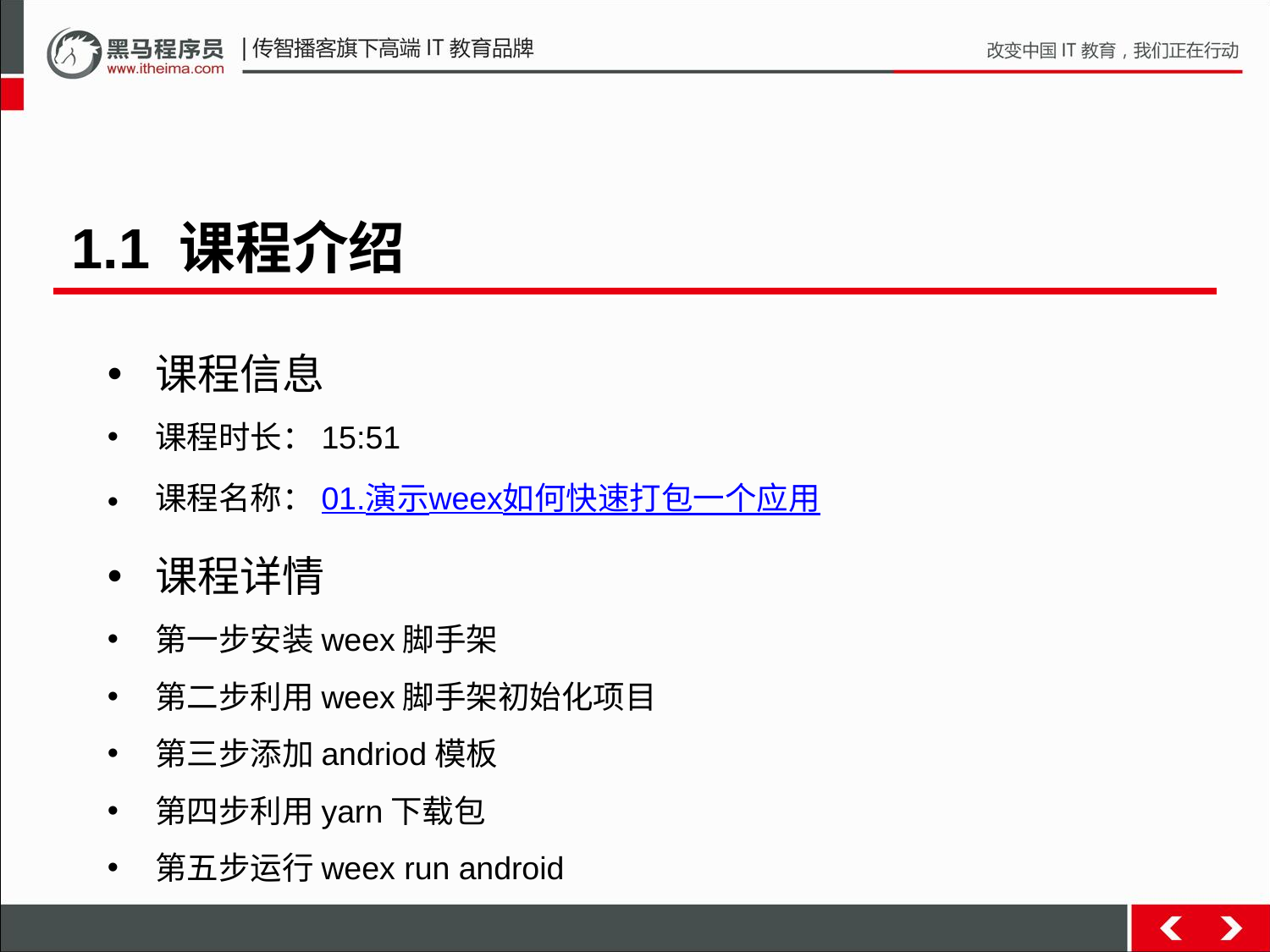

1.1 课程介绍
课程信息
课程时长：15:51
课程名称：01.演示weex如何快速打包一个应用
课程详情
第一步安装weex脚手架
第二步利用weex脚手架初始化项目
第三步添加andriod模板
第四步利用yarn下载包
第五步运行weex run android